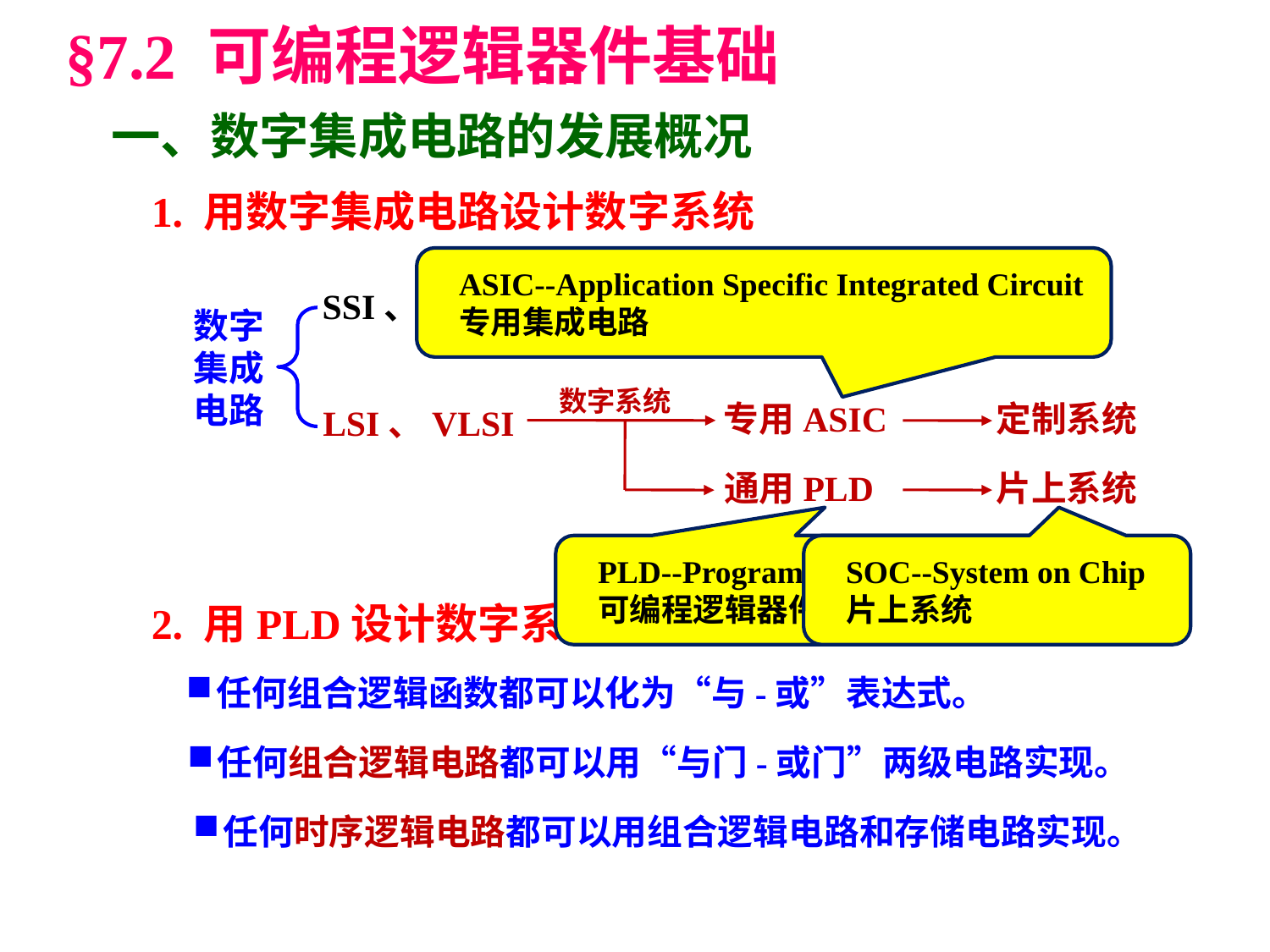

§7.2 可编程逻辑器件基础
一、数字集成电路的发展概况
1. 用数字集成电路设计数字系统

ASIC--Application Specific Integrated Circuit
专用集成电路
数字系统
板级系统
SSI、MSI
数字
集成
电路

数字系统
专用ASIC
定制系统
LSI、VLSI
通用PLD
片上系统

PLD--Programmable Logic Device
可编程逻辑器件

SOC--System on Chip
片上系统
2. 用PLD设计数字系统的依据
任何组合逻辑函数都可以化为“与-或”表达式。
任何组合逻辑电路都可以用“与门-或门”两级电路实现。
任何时序逻辑电路都可以用组合逻辑电路和存储电路实现。